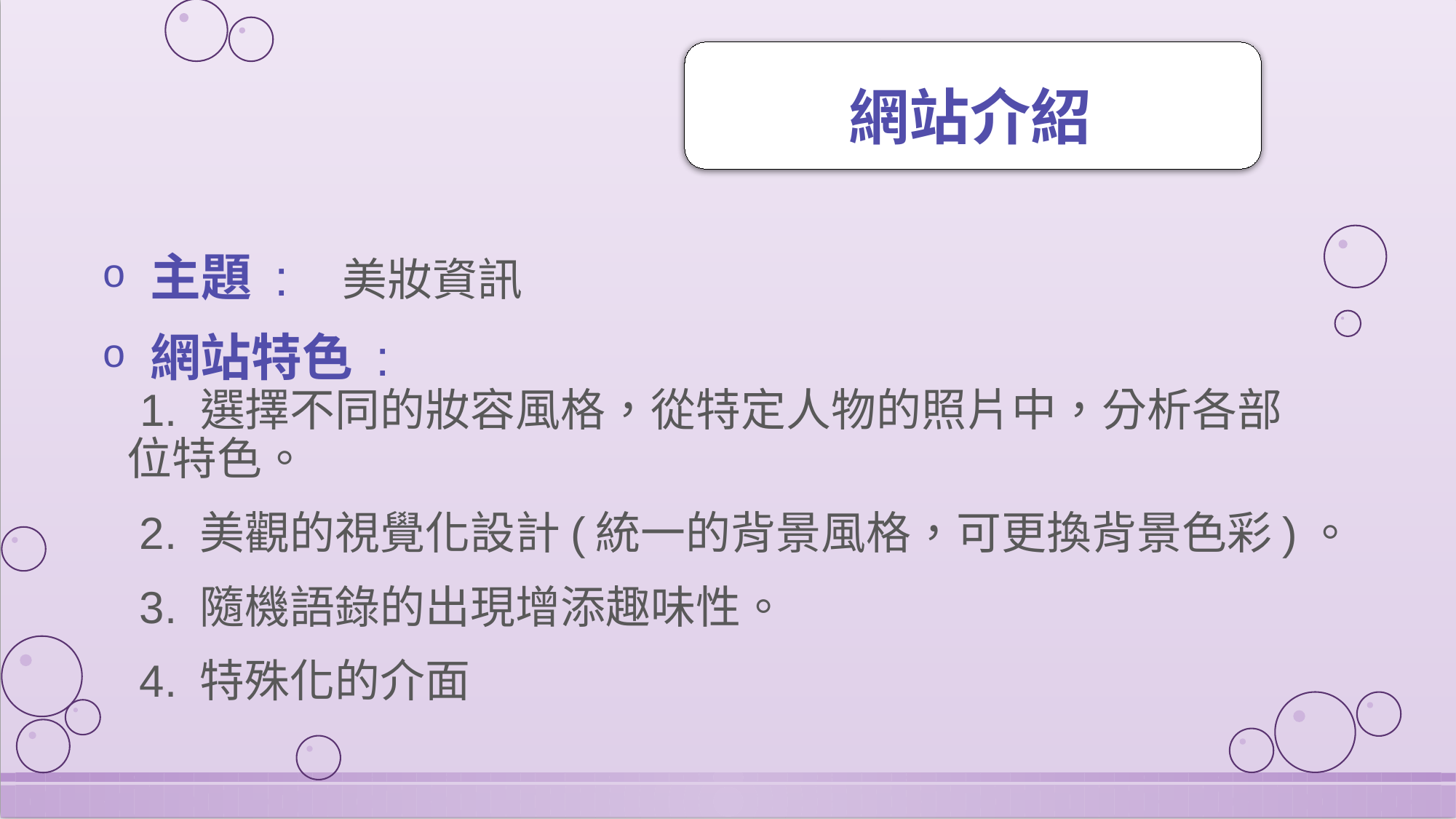

# 網站介紹
 主題 :   美妝資訊
 網站特色 :
 1. 選擇不同的妝容風格，從特定人物的照片中，分析各部       位特色。
   2. 美觀的視覺化設計(統一的背景風格，可更換背景色彩)。
   3. 隨機語錄的出現增添趣味性。
   4. 特殊化的介面